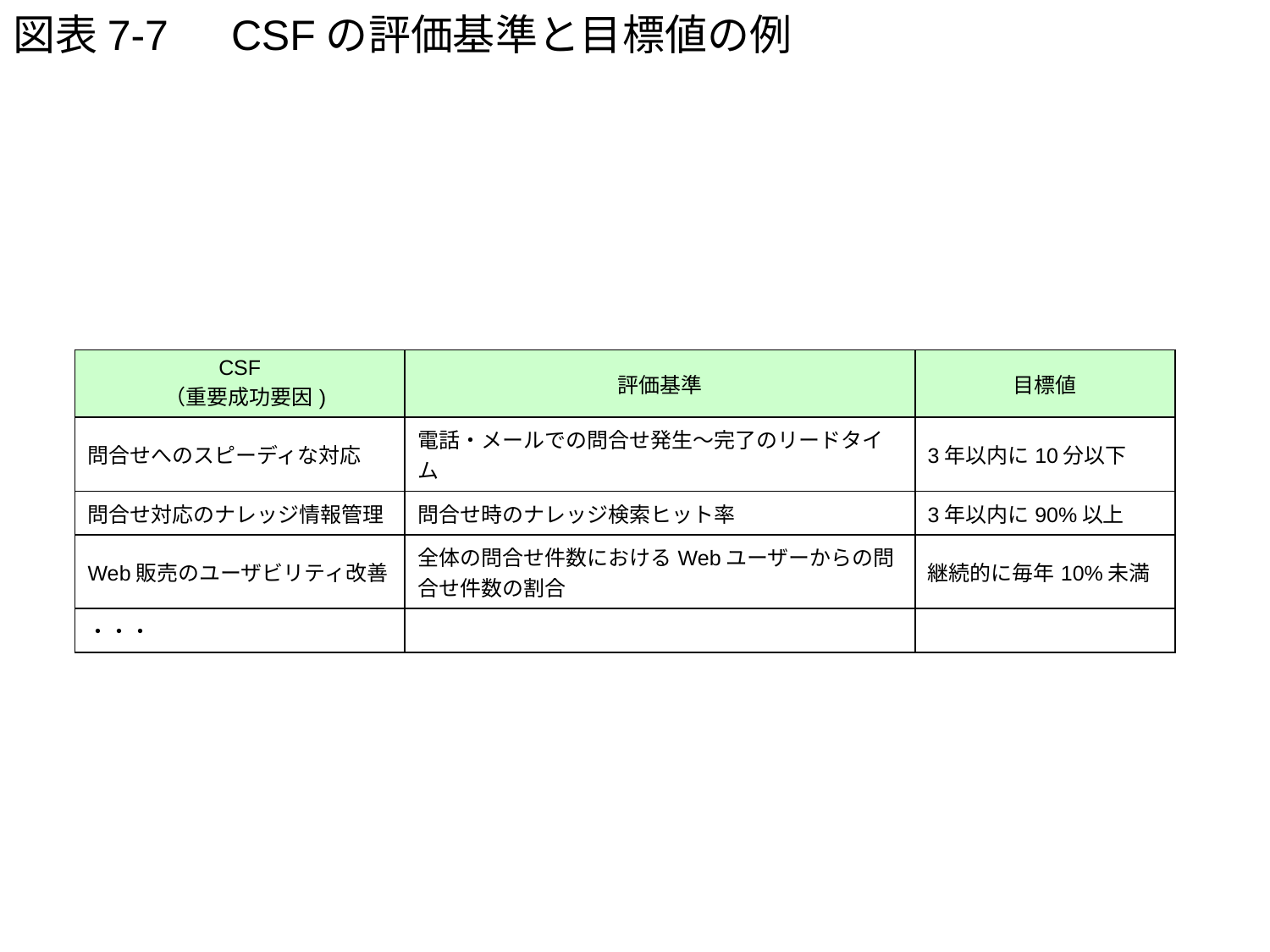

# 図表7-7　CSFの評価基準と目標値の例
| CSF （重要成功要因) | 評価基準 | 目標値 |
| --- | --- | --- |
| 問合せへのスピーディな対応 | 電話・メールでの問合せ発生～完了のリードタイム | 3年以内に10分以下 |
| 問合せ対応のナレッジ情報管理 | 問合せ時のナレッジ検索ヒット率 | 3年以内に90%以上 |
| Web販売のユーザビリティ改善 | 全体の問合せ件数におけるWebユーザーからの問合せ件数の割合 | 継続的に毎年10%未満 |
| ・・・ |  |  |